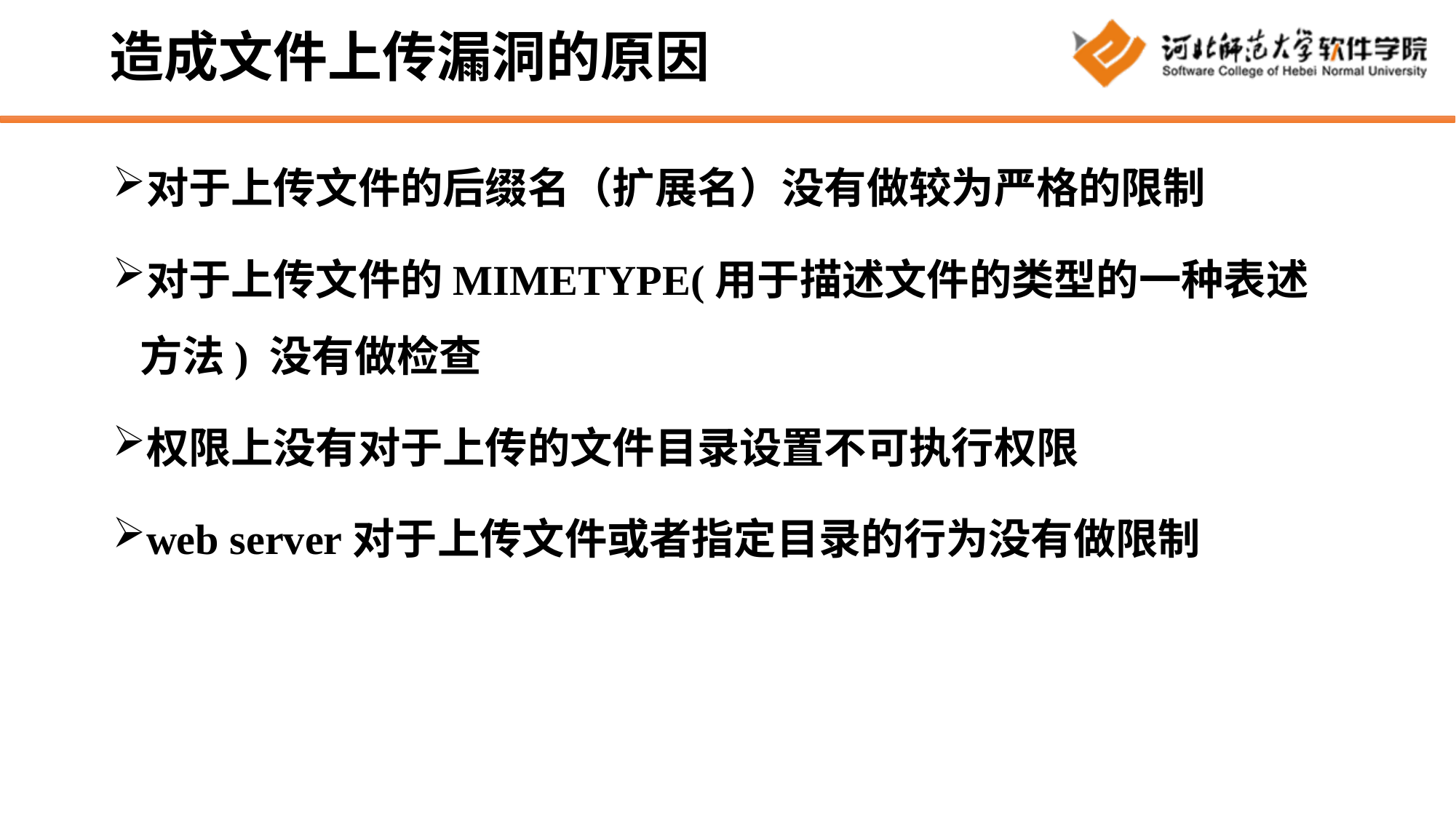

# 造成文件上传漏洞的原因
对于上传文件的后缀名（扩展名）没有做较为严格的限制
对于上传文件的MIMETYPE(用于描述文件的类型的一种表述方法) 没有做检查
权限上没有对于上传的文件目录设置不可执行权限
web server对于上传文件或者指定目录的行为没有做限制